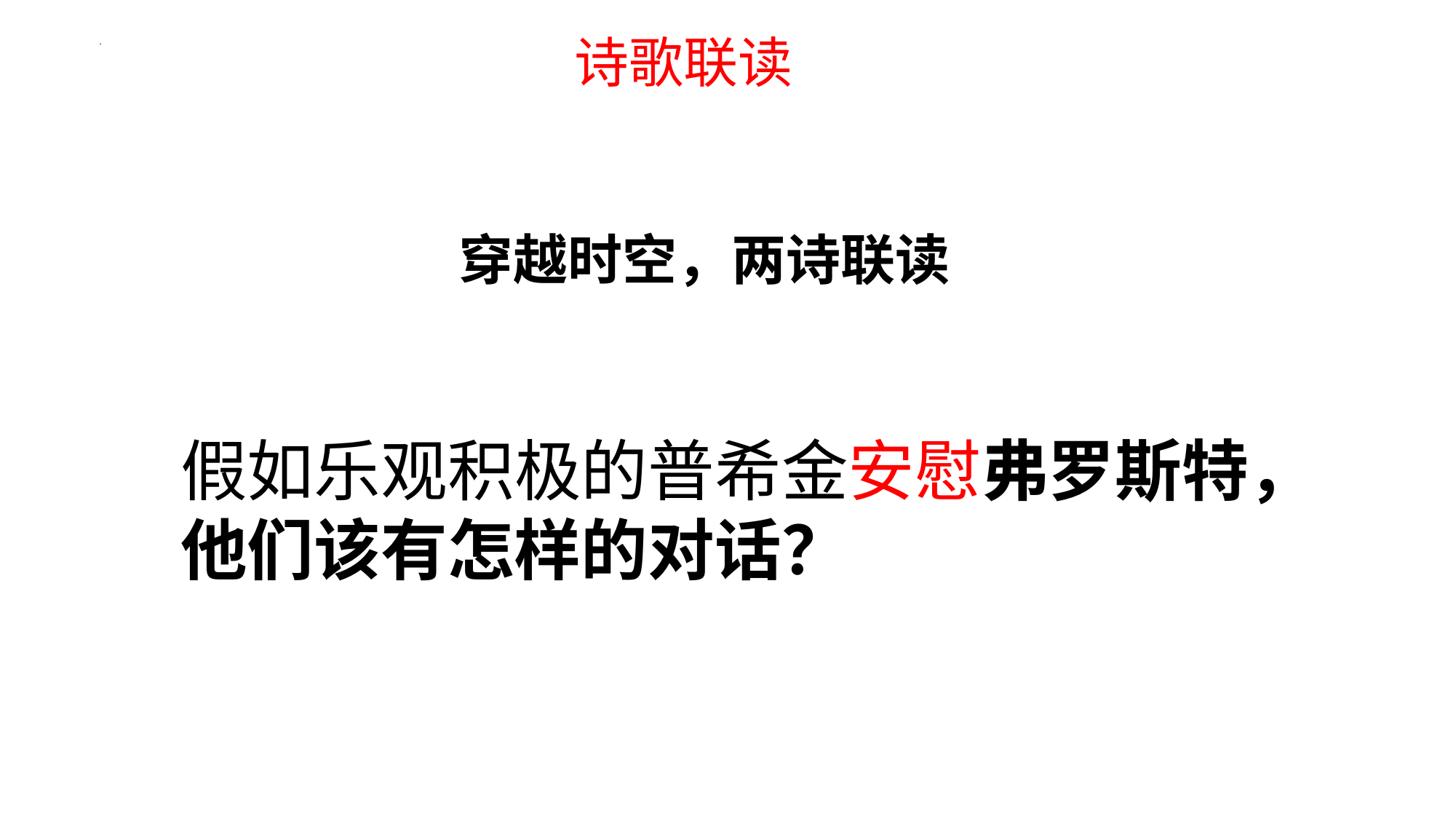

# 诗歌联读
穿越时空，两诗联读
假如乐观积极的普希金安慰弗罗斯特，他们该有怎样的对话？